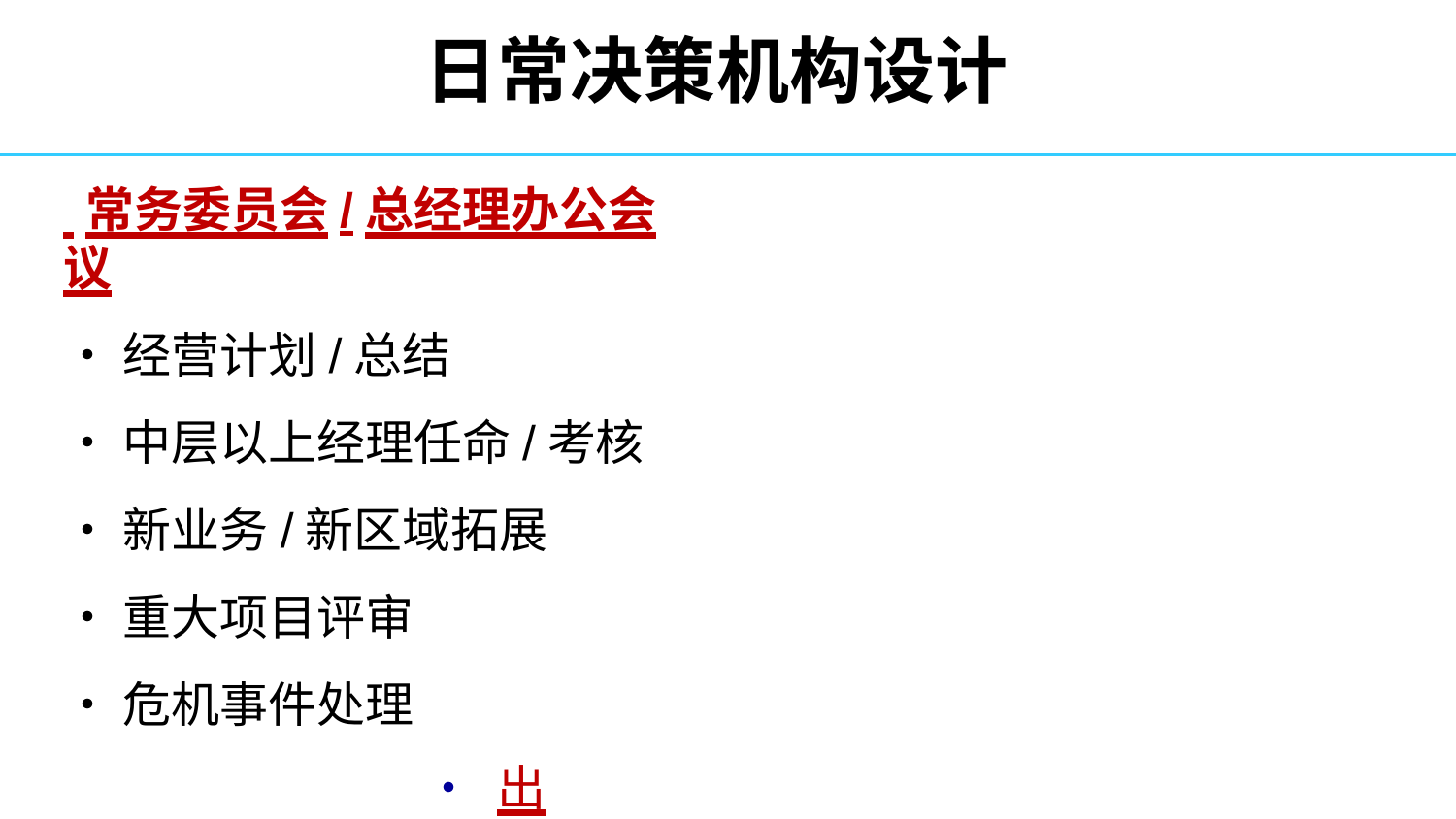

# 日常决策机构设计
 常务委员会/总经理办公会议
•经营计划/总结
•中层以上经理任命/考核
•新业务/新区域拓展
•重大项目评审
•危机事件处理
• 出席/列席